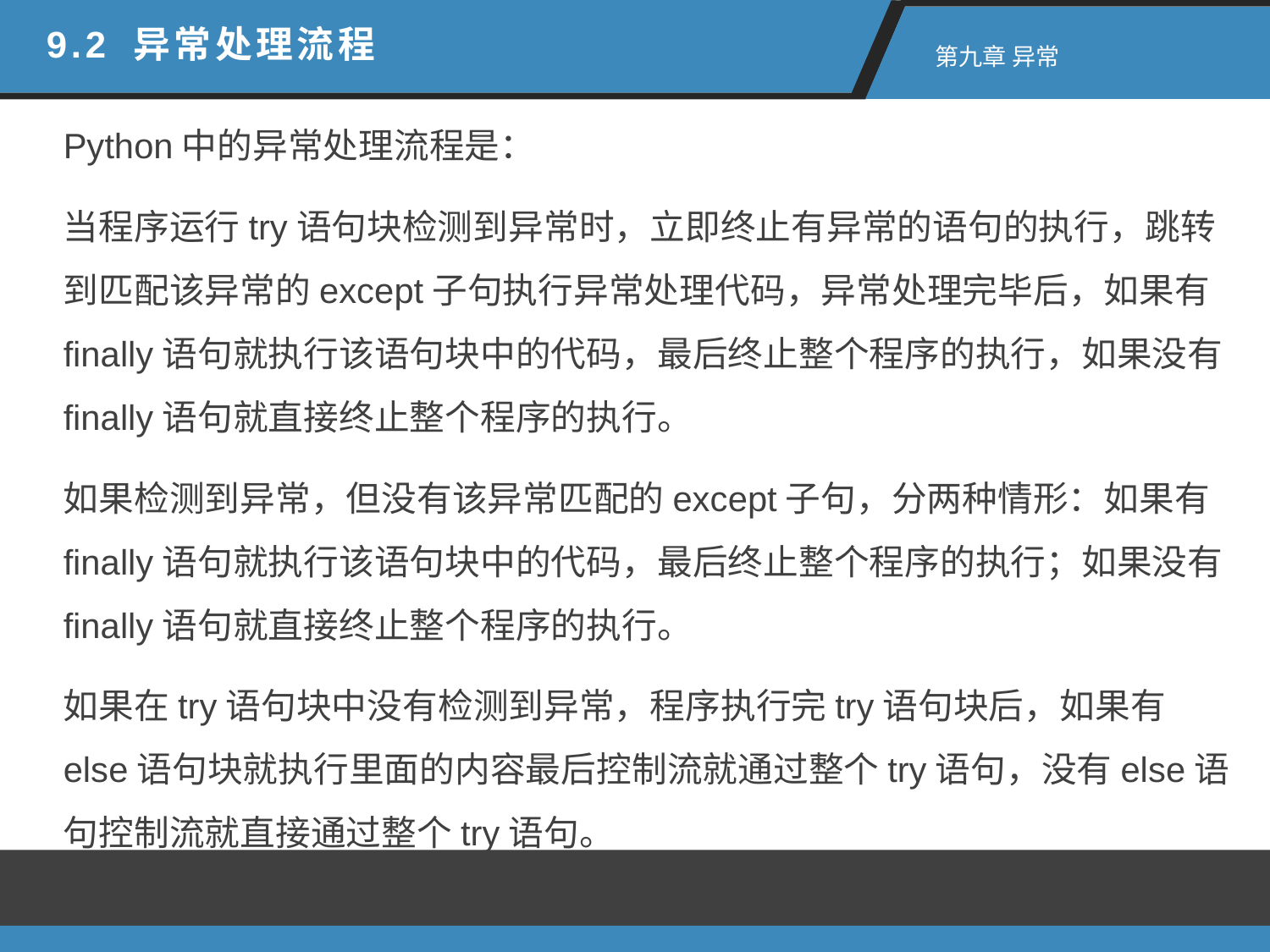

9.2 异常处理流程
  第九章 异常
Python中的异常处理流程是：
当程序运行try语句块检测到异常时，立即终止有异常的语句的执行，跳转到匹配该异常的except子句执行异常处理代码，异常处理完毕后，如果有finally语句就执行该语句块中的代码，最后终止整个程序的执行，如果没有finally语句就直接终止整个程序的执行。
如果检测到异常，但没有该异常匹配的except子句，分两种情形：如果有finally语句就执行该语句块中的代码，最后终止整个程序的执行；如果没有finally语句就直接终止整个程序的执行。
如果在try语句块中没有检测到异常，程序执行完try语句块后，如果有else语句块就执行里面的内容最后控制流就通过整个try语句，没有else语句控制流就直接通过整个try语句。